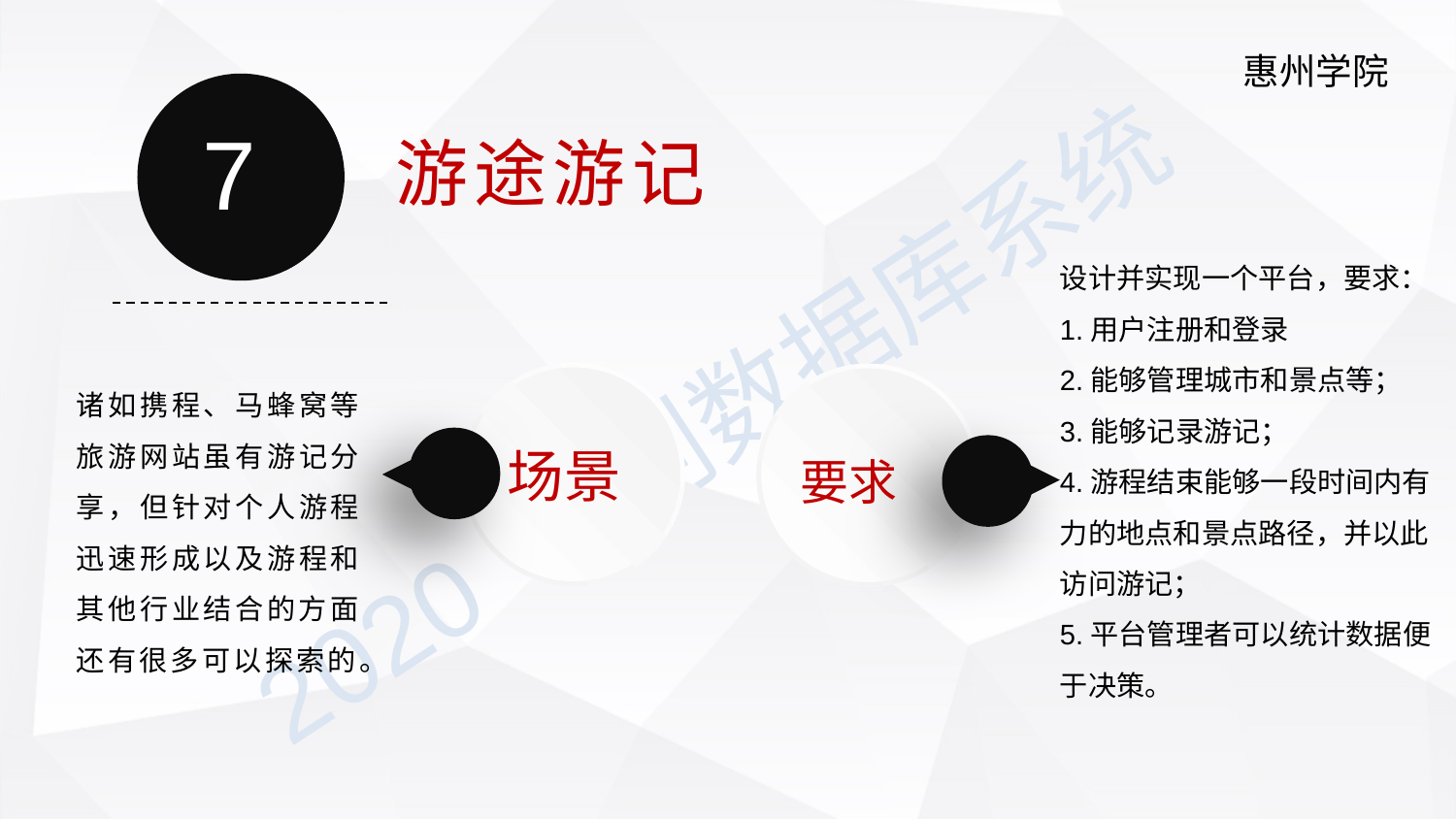

7
游途游记
设计并实现一个平台，要求：
1.用户注册和登录
2.能够管理城市和景点等；
3.能够记录游记；
4.游程结束能够一段时间内有力的地点和景点路径，并以此访问游记；
5.平台管理者可以统计数据便于决策。

诸如携程、马蜂窝等旅游网站虽有游记分享，但针对个人游程迅速形成以及游程和其他行业结合的方面还有很多可以探索的。

场景
要求